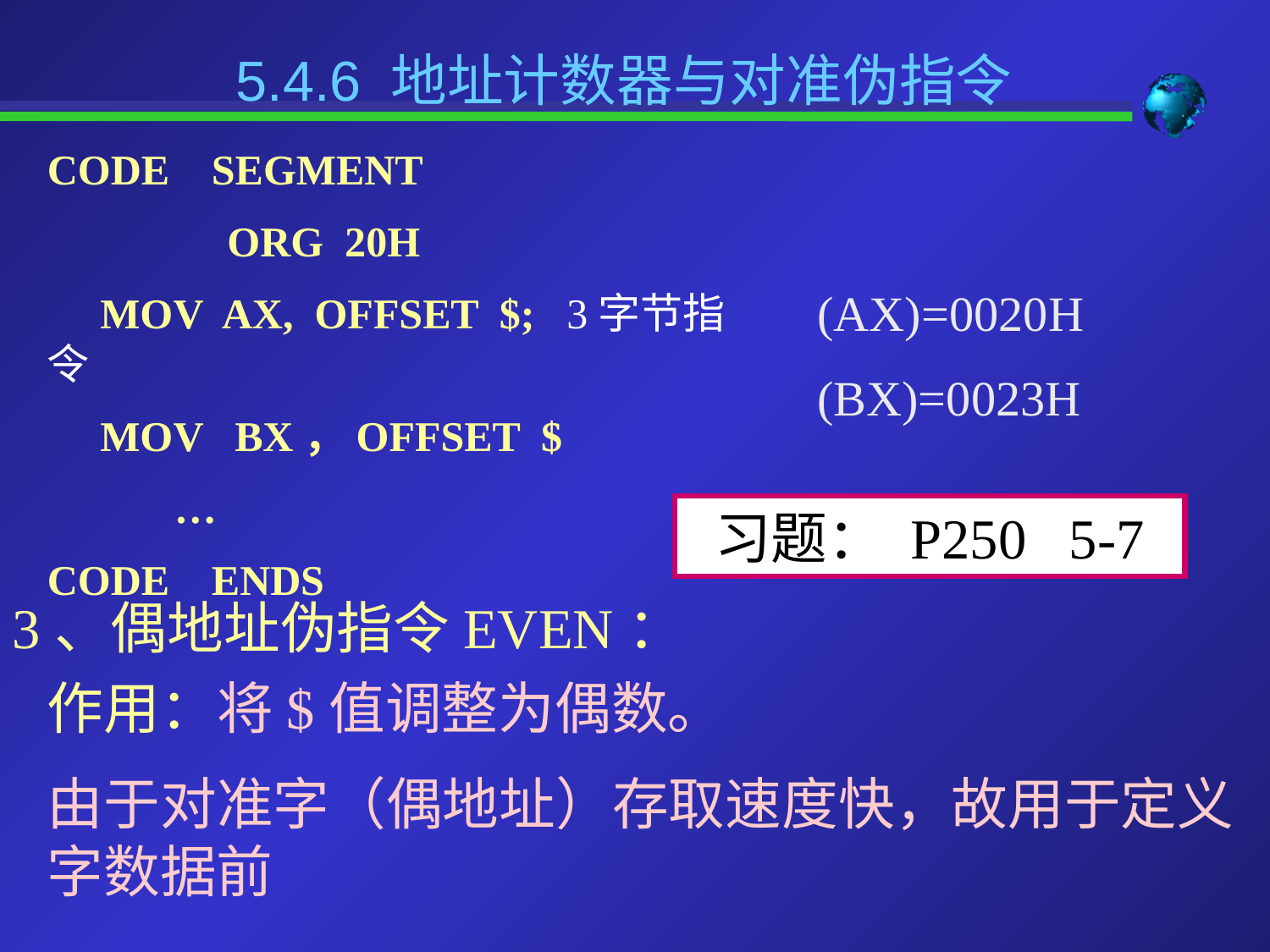

# 5.4.6 地址计数器与对准伪指令
CODE    SEGMENT
	     ORG  20H
     MOV  AX,  OFFSET  $;   3字节指令
     MOV   BX，OFFSET  $
	…
CODE    ENDS
(AX)=0020H
(BX)=0023H
习题： P250   5-7
3、偶地址伪指令EVEN：
作用：将$值调整为偶数。
由于对准字（偶地址）存取速度快，故用于定义字数据前
57